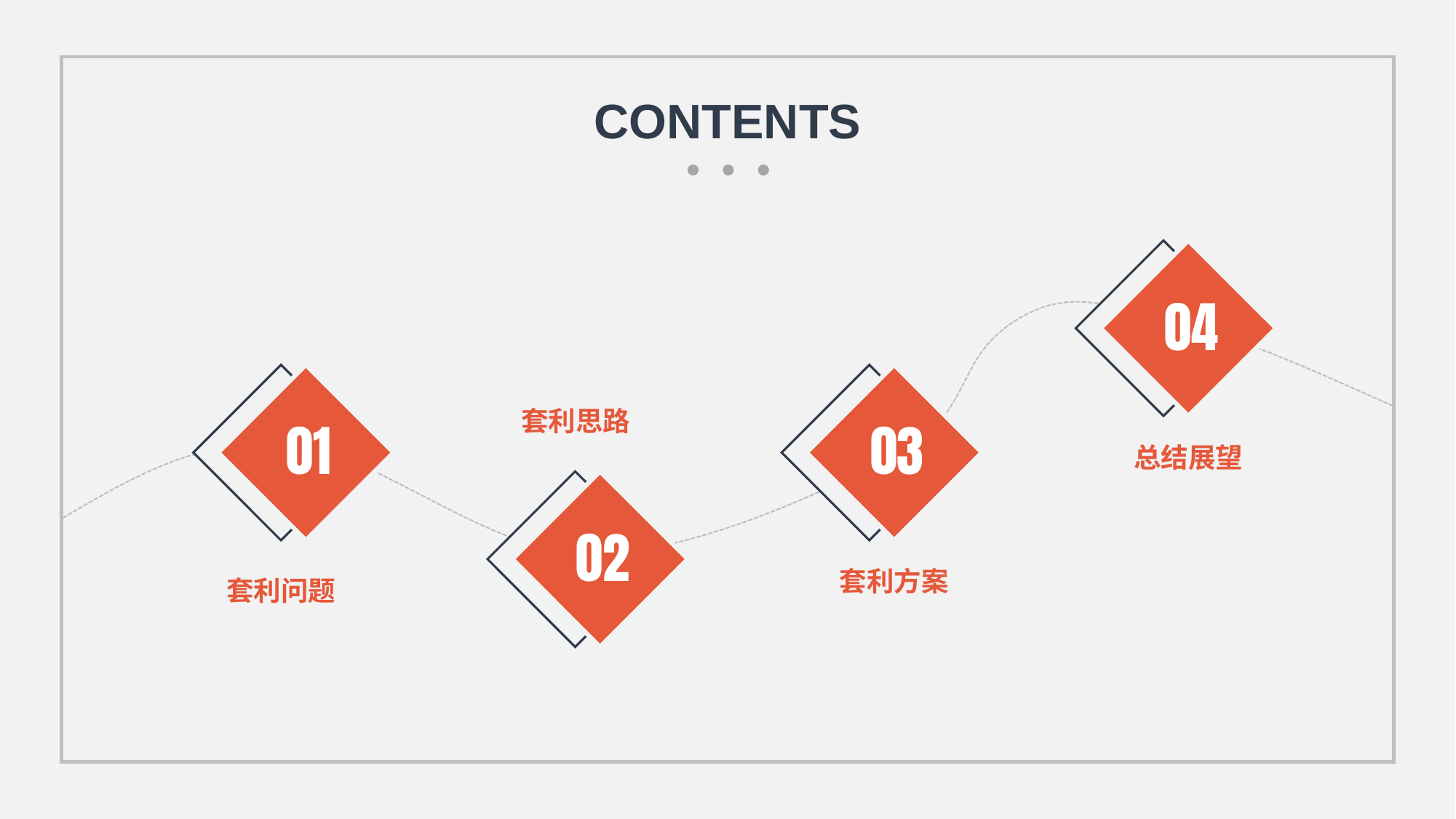

CONTENTS

04

03

01
套利思路
总结展望

02
套利方案
套利问题